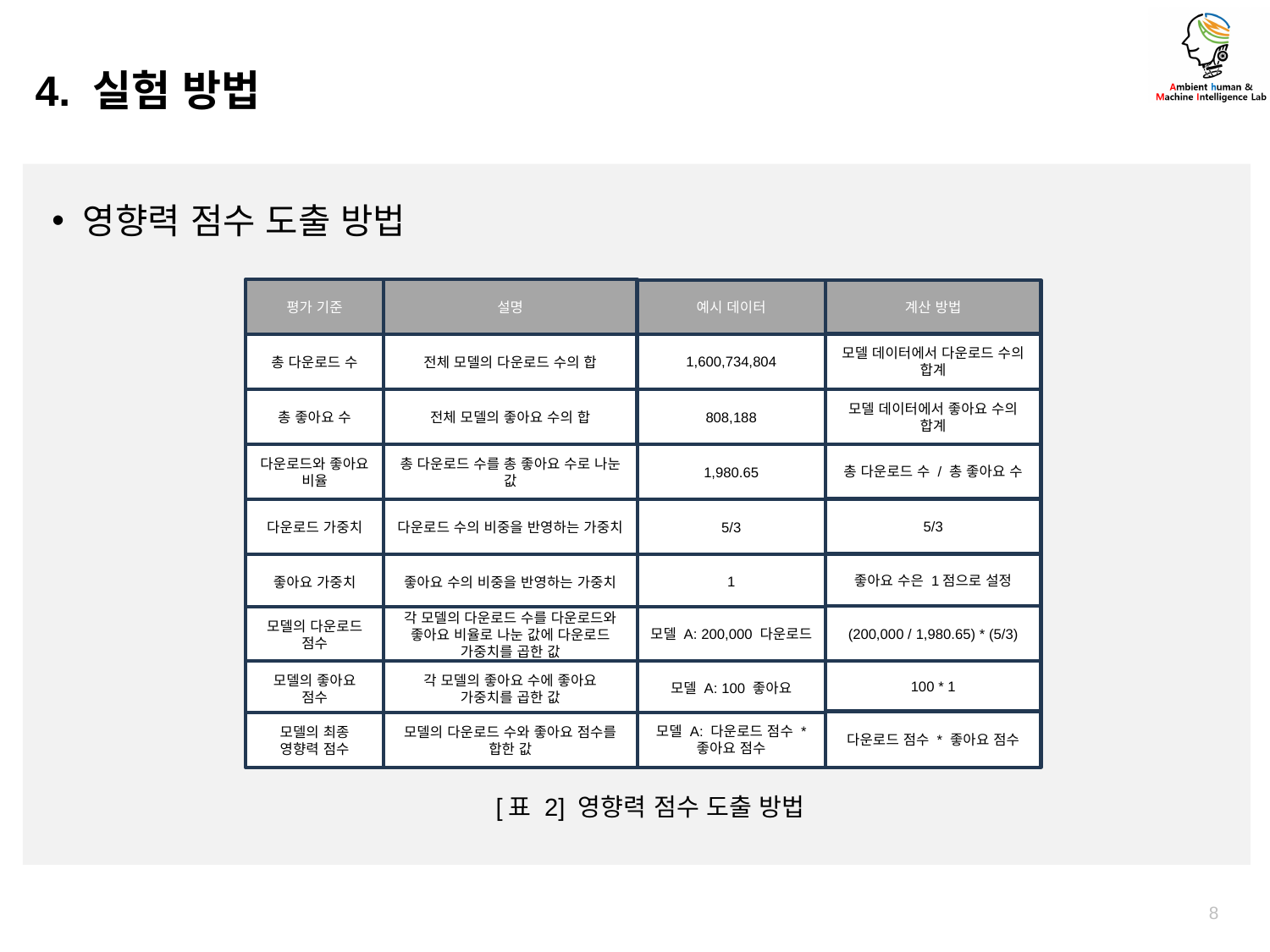

4. 실험 방법
영향력 점수 도출 방법
평가 기준
설명
예시 데이터
계산 방법
모델 데이터에서 다운로드 수의 합계
1,600,734,804
전체 모델의 다운로드 수의 합
총 다운로드 수
808,188
모델 데이터에서 좋아요 수의 합계
총 좋아요 수
전체 모델의 좋아요 수의 합
1,980.65
총 다운로드 수를 총 좋아요 수로 나눈 값
다운로드와 좋아요 비율
총 다운로드 수 / 총 좋아요 수
5/3
다운로드 수의 비중을 반영하는 가중치
다운로드 가중치
5/3
1
좋아요 수의 비중을 반영하는 가중치
좋아요 가중치
좋아요 수은 1점으로 설정
(200,000 / 1,980.65) * (5/3)
모델 A: 200,000 다운로드
각 모델의 다운로드 수를 다운로드와 좋아요 비율로 나눈 값에 다운로드 가중치를 곱한 값
모델의 다운로드 점수
100 * 1
모델 A: 100 좋아요
각 모델의 좋아요 수에 좋아요 가중치를 곱한 값
모델의 좋아요 점수
다운로드 점수 * 좋아요 점수
모델 A: 다운로드 점수 * 좋아요 점수
모델의 다운로드 수와 좋아요 점수를 합한 값
모델의 최종 영향력 점수
[표 2] 영향력 점수 도출 방법
8